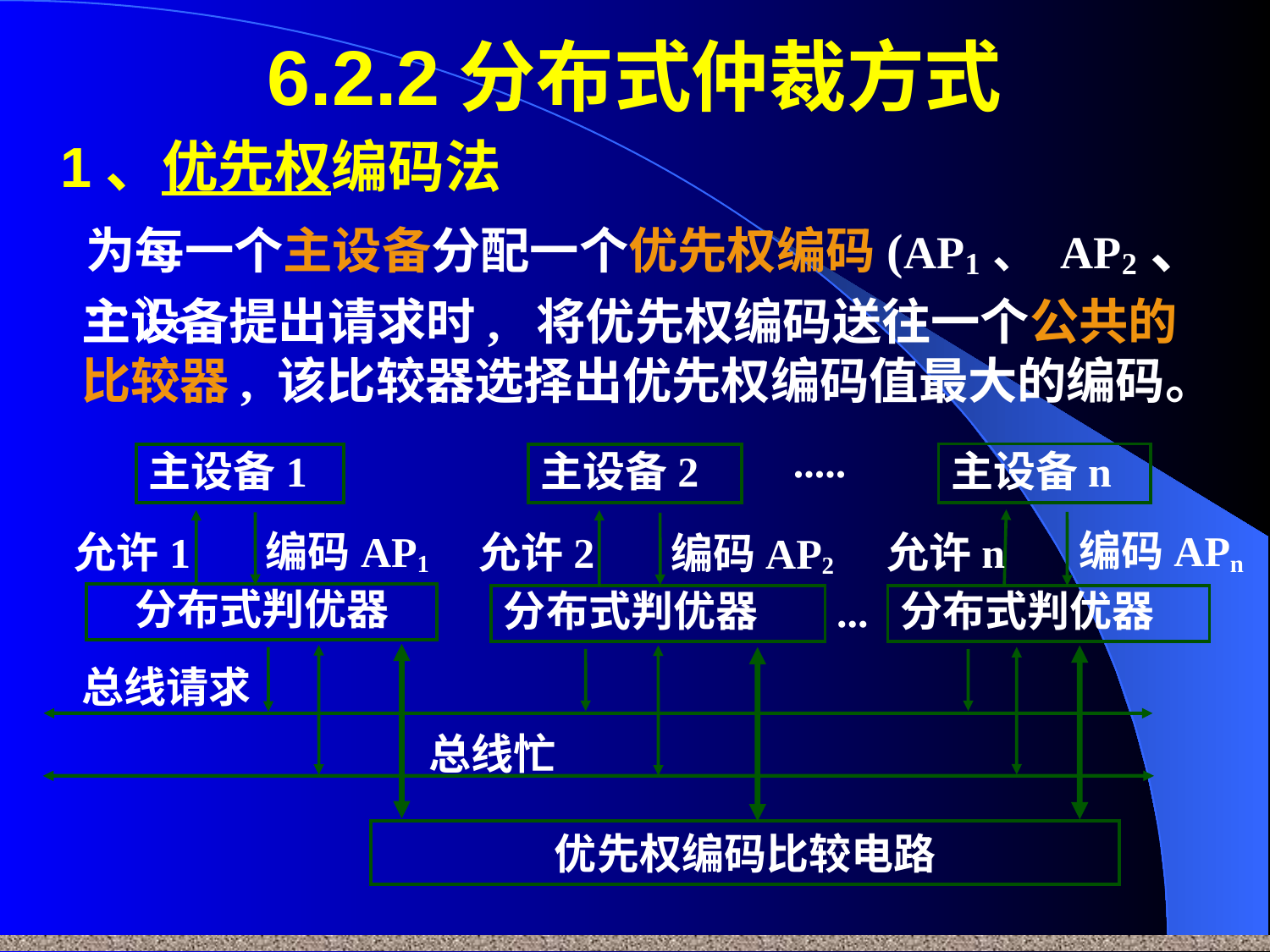

# 6.2.2分布式仲裁方式
1、优先权编码法
为每一个主设备分配一个优先权编码(AP1、 AP2、…)。
主设备提出请求时,  将优先权编码送往一个公共的比较器, 该比较器选择出优先权编码值最大的编码。
.....
主设备n
主设备1
主设备2

允许1
允许n
允许2
编码APn
编码AP1
编码AP2
...
分布式判优器
分布式判优器
分布式判优器

总线请求

总线忙

优先权编码比较电路
15